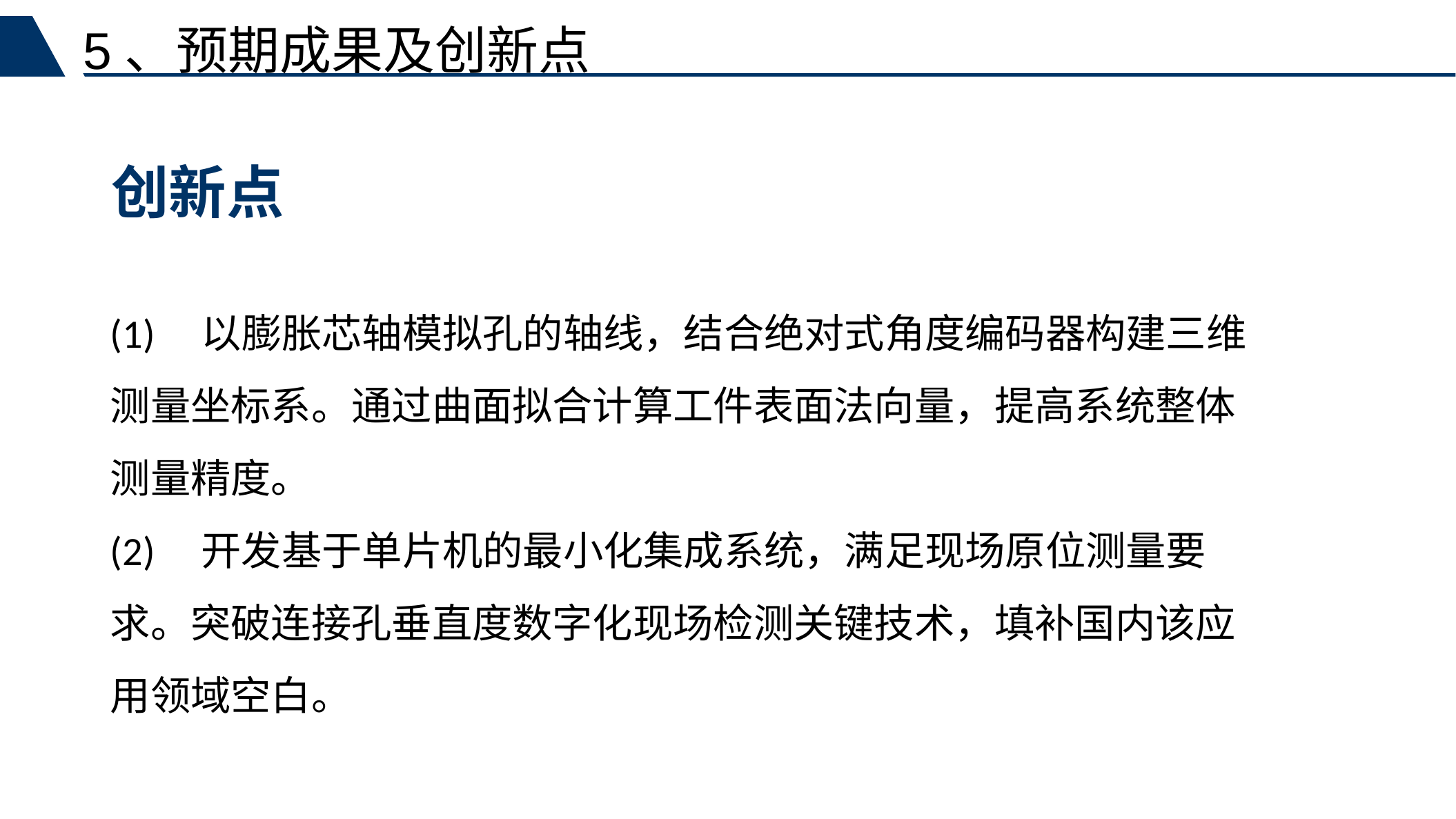

5、预期成果及创新点

创新点
(1)    以膨胀芯轴模拟孔的轴线，结合绝对式角度编码器构建三维测量坐标系。通过曲面拟合计算工件表面法向量，提高系统整体测量精度。
(2)    开发基于单片机的最小化集成系统，满足现场原位测量要求。突破连接孔垂直度数字化现场检测关键技术，填补国内该应用领域空白。